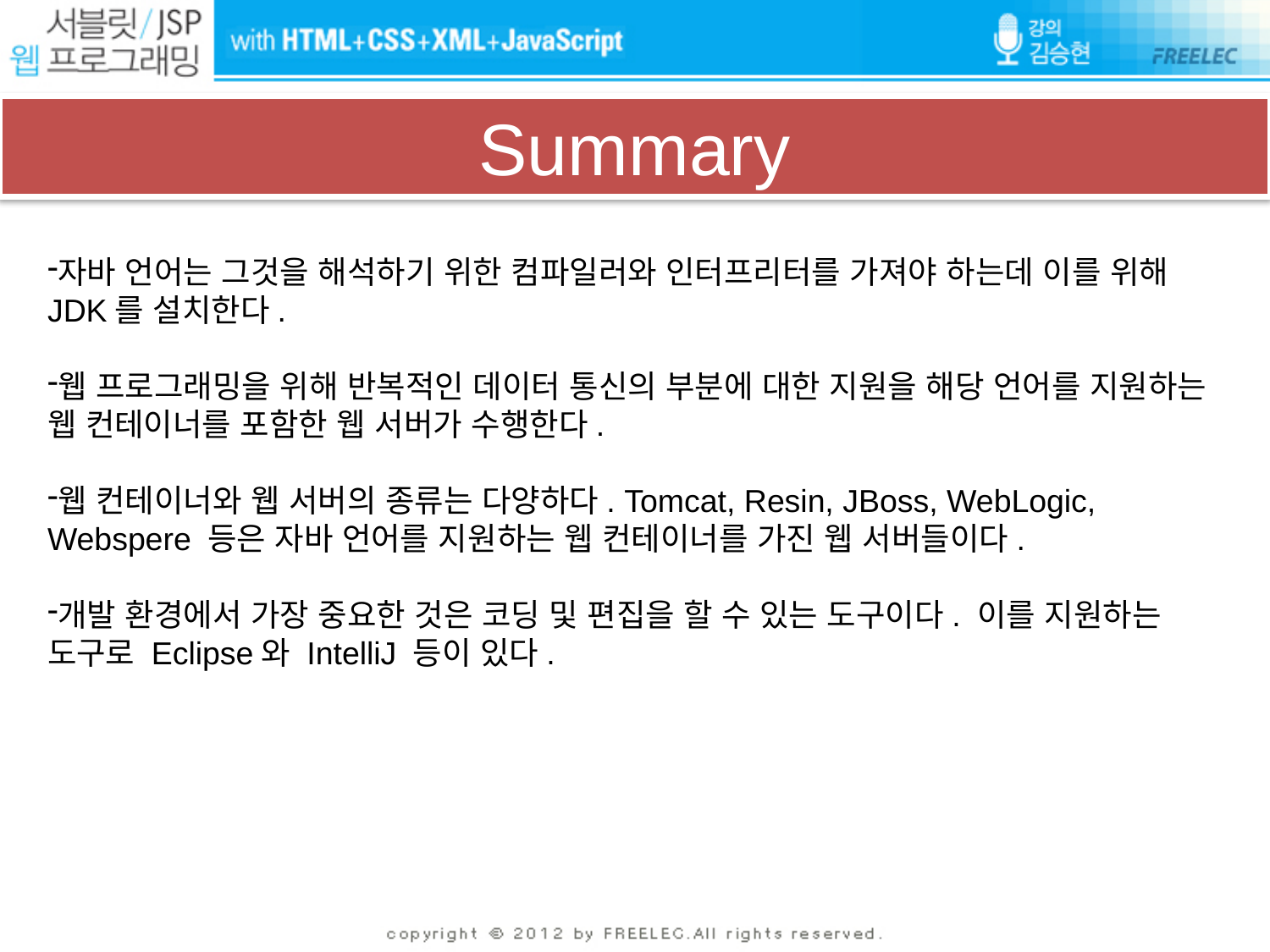

# Summary
자바 언어는 그것을 해석하기 위한 컴파일러와 인터프리터를 가져야 하는데 이를 위해 JDK를 설치한다.

웹 프로그래밍을 위해 반복적인 데이터 통신의 부분에 대한 지원을 해당 언어를 지원하는 웹 컨테이너를 포함한 웹 서버가 수행한다.

웹 컨테이너와 웹 서버의 종류는 다양하다. Tomcat, Resin, JBoss, WebLogic, Webspere 등은 자바 언어를 지원하는 웹 컨테이너를 가진 웹 서버들이다.

개발 환경에서 가장 중요한 것은 코딩 및 편집을 할 수 있는 도구이다. 이를 지원하는 도구로 Eclipse와 IntelliJ 등이 있다.